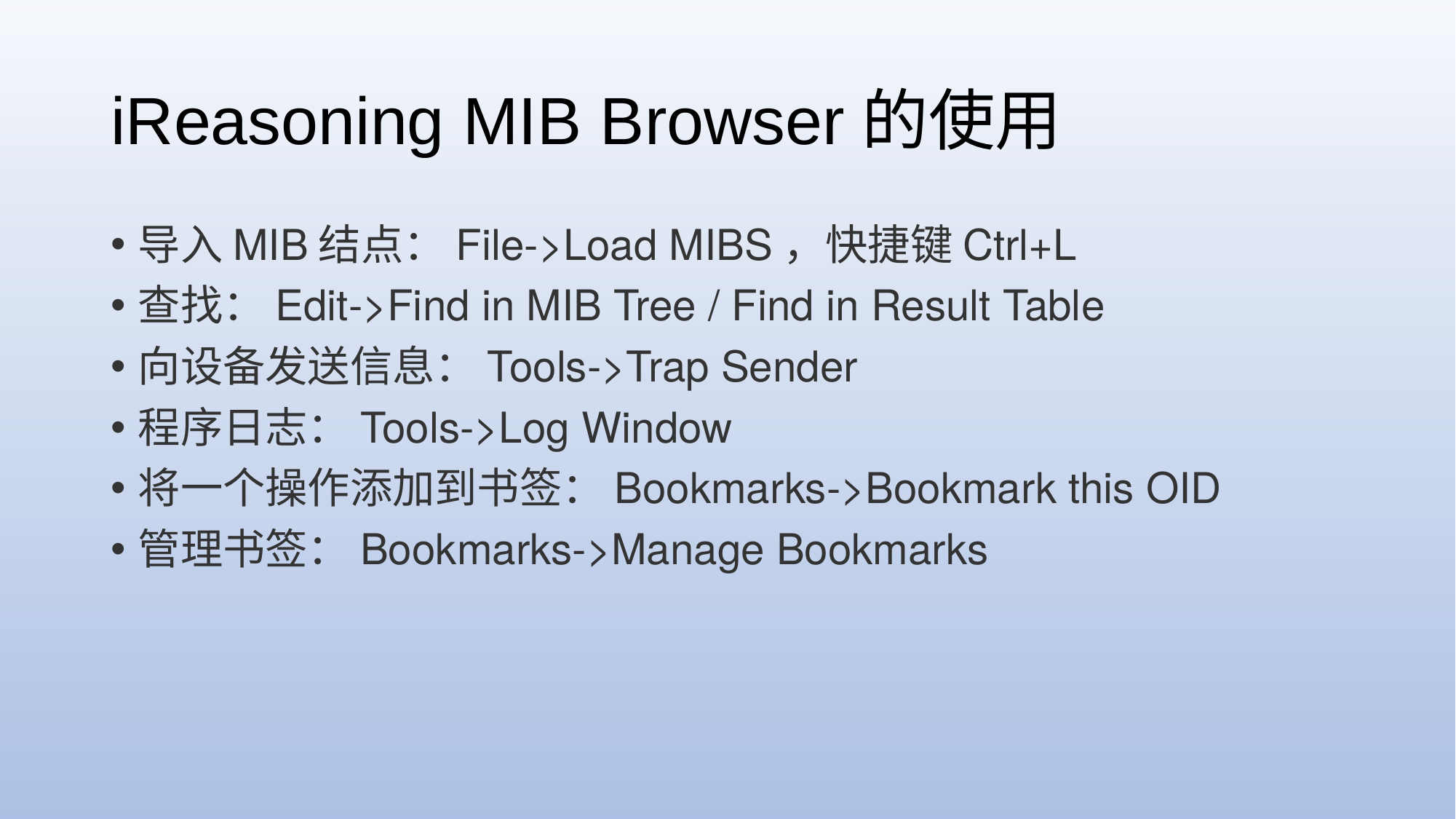

# iReasoning MIB Browser的使用
导入MIB结点：File->Load MIBS，快捷键Ctrl+L
查找：Edit->Find in MIB Tree / Find in Result Table
向设备发送信息：Tools->Trap Sender
程序日志：Tools->Log Window
将一个操作添加到书签：Bookmarks->Bookmark this OID
管理书签：Bookmarks->Manage Bookmarks